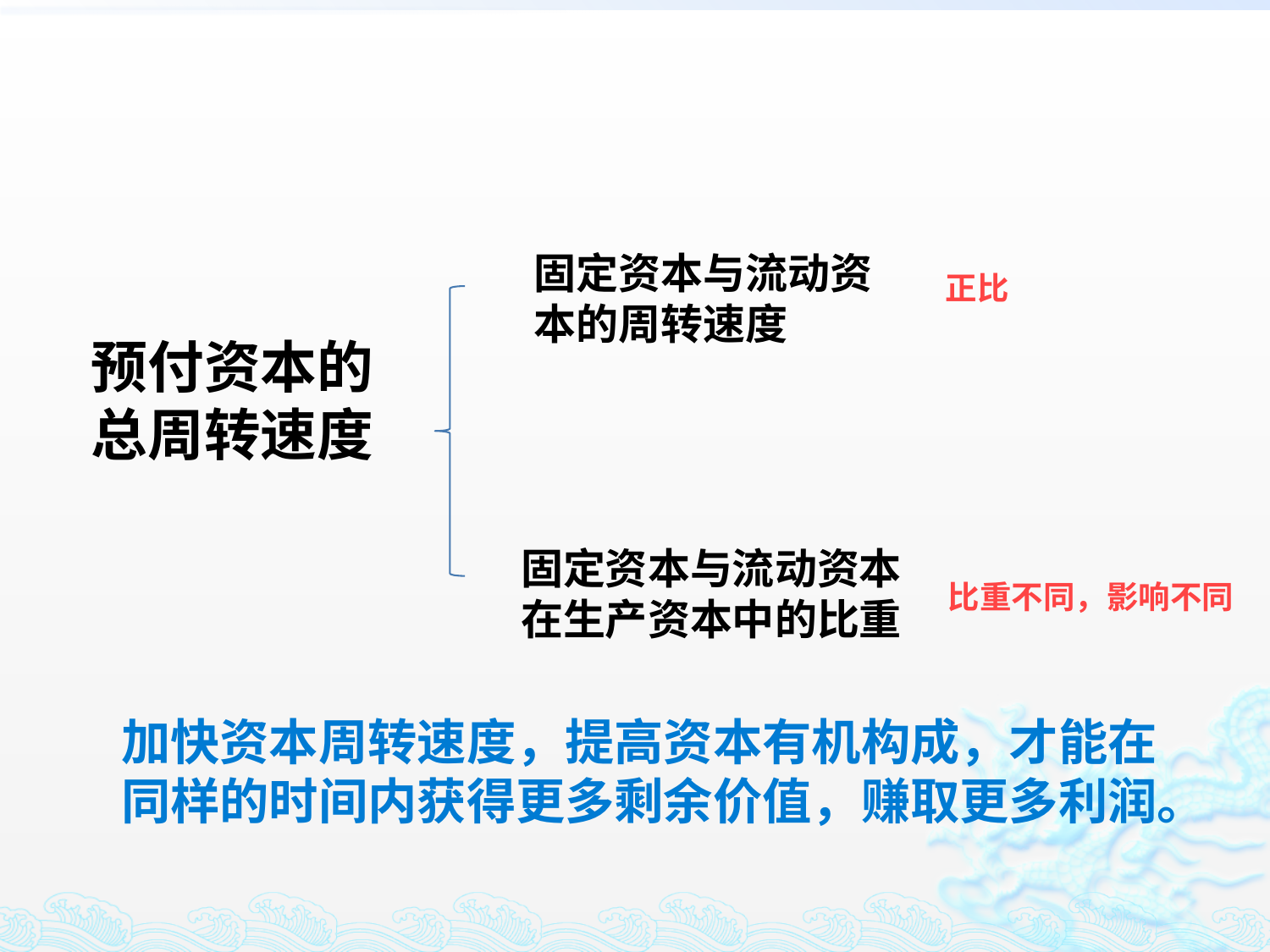

固定资本与流动资本的周转速度
正比

预付资本的总周转速度
固定资本与流动资本在生产资本中的比重
比重不同，影响不同
加快资本周转速度，提高资本有机构成，才能在同样的时间内获得更多剩余价值，赚取更多利润。